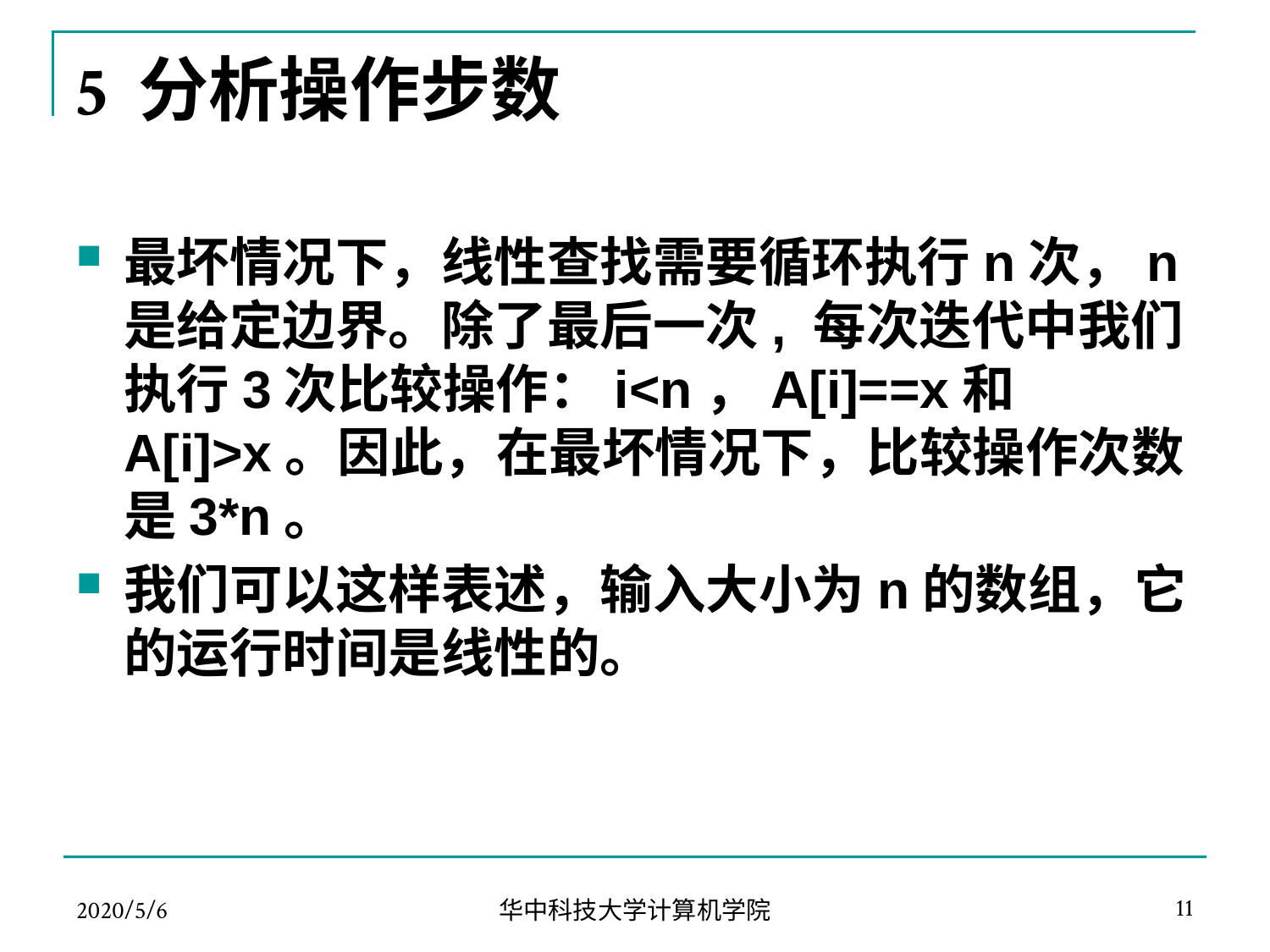

# 5 分析操作步数
最坏情况下，线性查找需要循环执行n次，n是给定边界。除了最后一次, 每次迭代中我们执行3次比较操作：i<n，A[i]==x和A[i]>x。因此，在最坏情况下，比较操作次数是3*n。
我们可以这样表述，输入大小为n的数组，它的运行时间是线性的。
2020/5/6
11
华中科技大学计算机学院